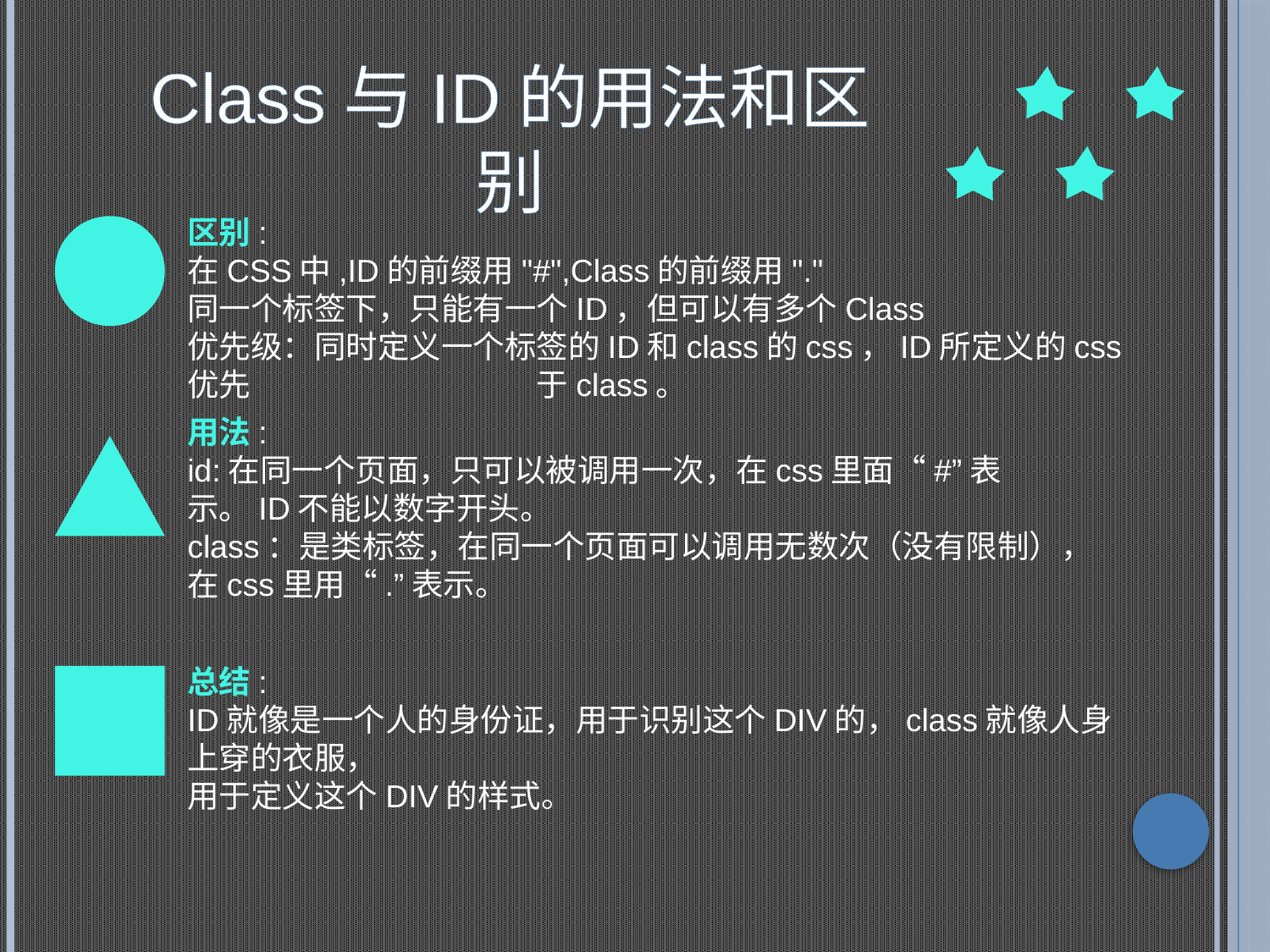

Class与ID的用法和区别

区别:
在CSS中,ID的前缀用"#",Class的前缀用"."
同一个标签下，只能有一个ID，但可以有多个Class
优先级：同时定义一个标签的ID和class的css，ID所定义的css优先　　　　　　　　　于class。

用法:
id:在同一个页面，只可以被调用一次，在css里面“#”表示。ID不能以数字开头。
class：是类标签，在同一个页面可以调用无数次（没有限制），在css里用“.”表示。

总结:
ID就像是一个人的身份证，用于识别这个DIV的，class就像人身上穿的衣服，
用于定义这个DIV的样式。